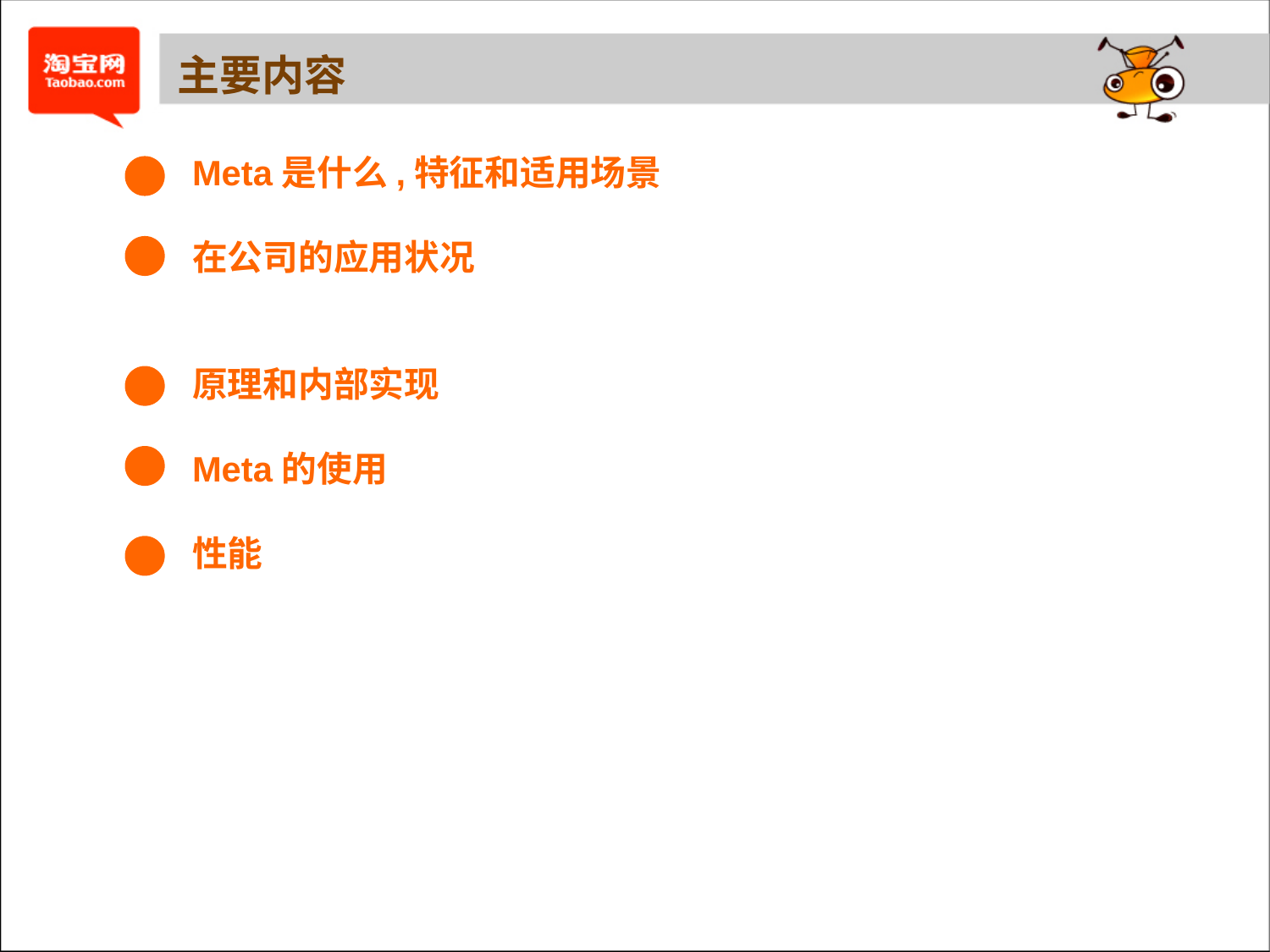

主要内容

Meta是什么,特征和适用场景

在公司的应用状况

原理和内部实现

Meta的使用

性能